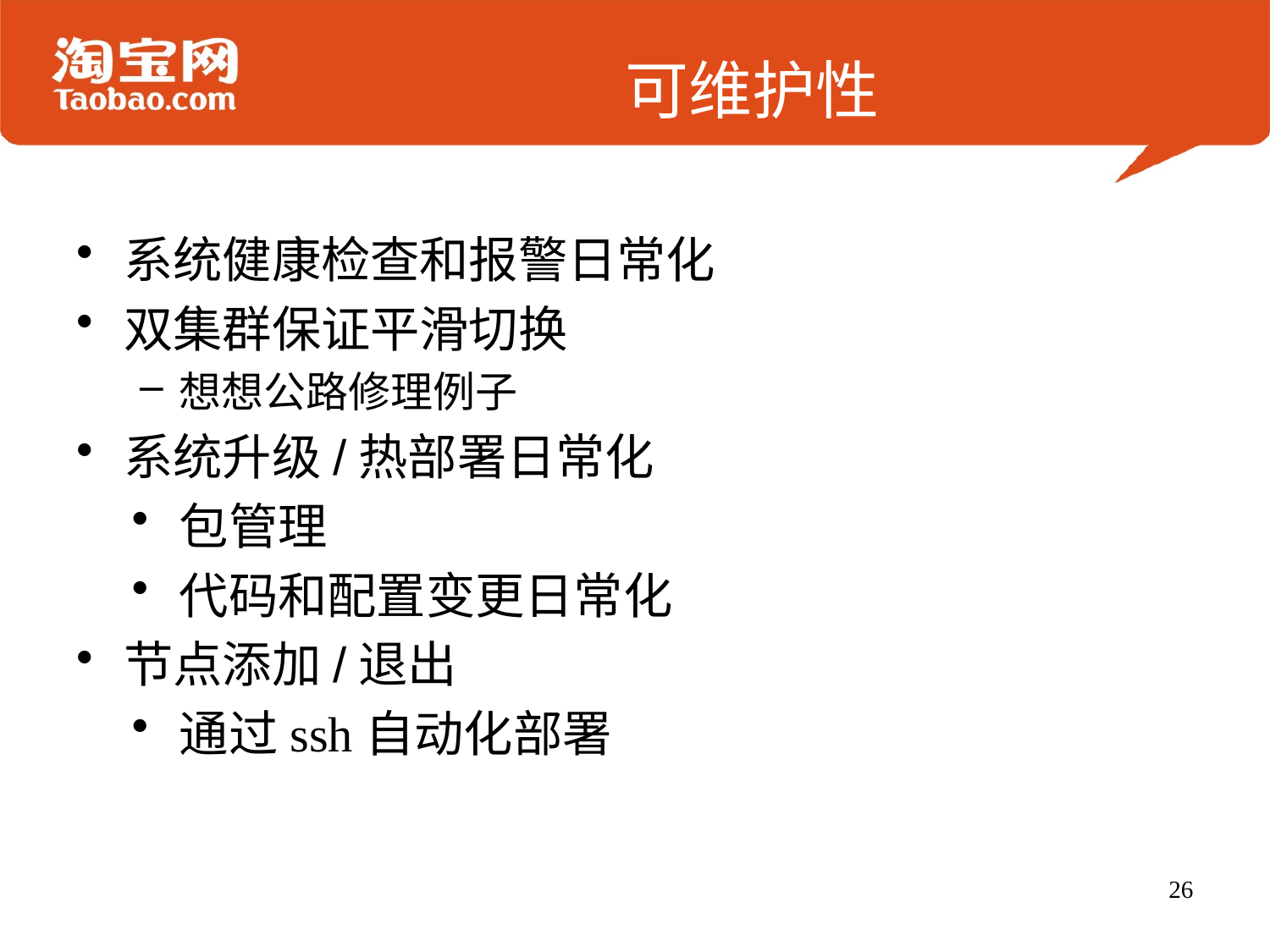

# 可维护性
系统健康检查和报警日常化
双集群保证平滑切换
想想公路修理例子
系统升级/热部署日常化
包管理
代码和配置变更日常化
节点添加/退出
通过ssh自动化部署

26